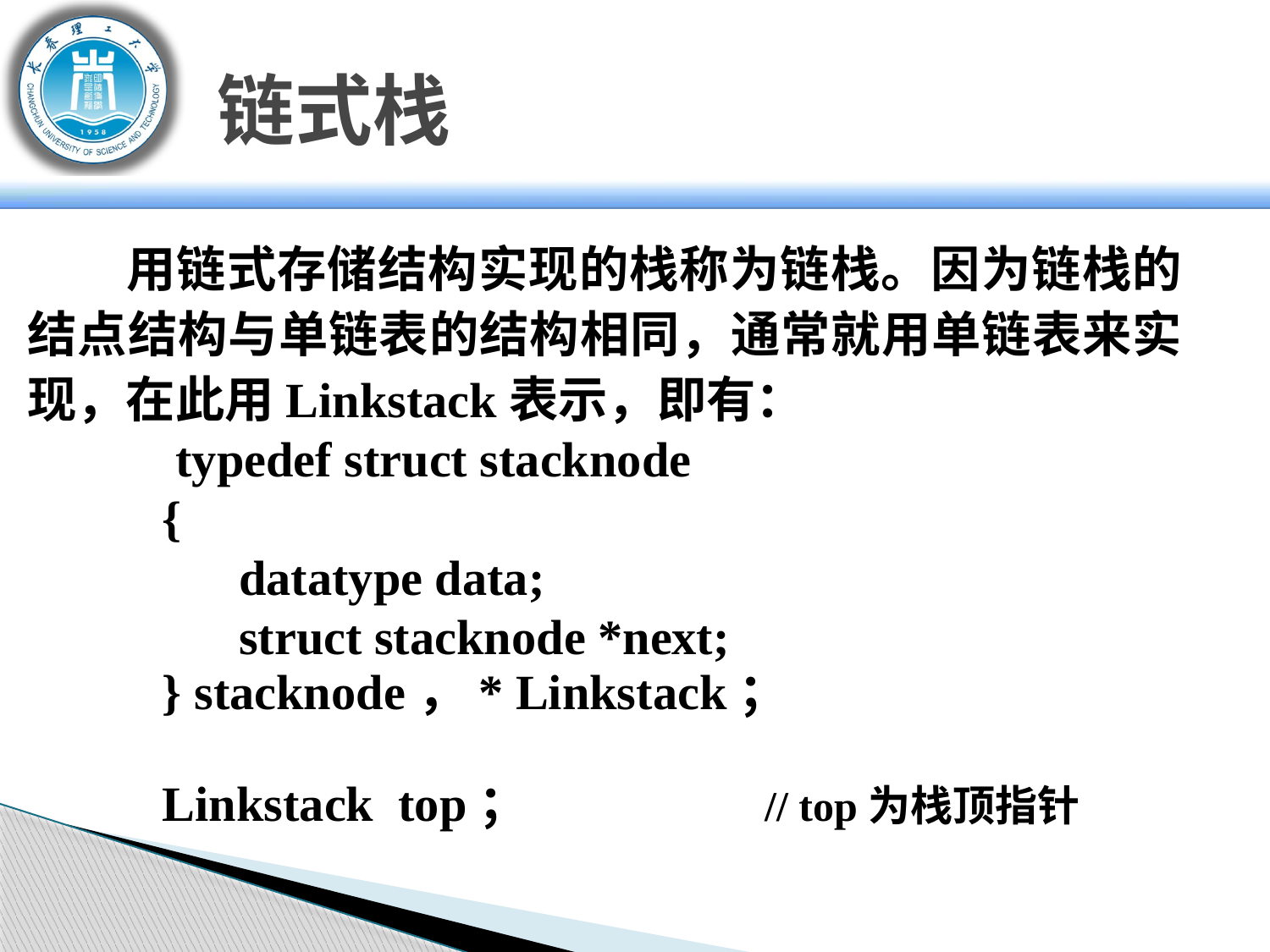

# 链式栈
       用链式存储结构实现的栈称为链栈。因为链栈的结点结构与单链表的结构相同，通常就用单链表来实现，在此用Linkstack表示，即有：
     typedef struct stacknode
           {
　　         datatype data;
　　         struct stacknode *next;
           } stacknode，* Linkstack；

           Linkstack  top；                    // top为栈顶指针